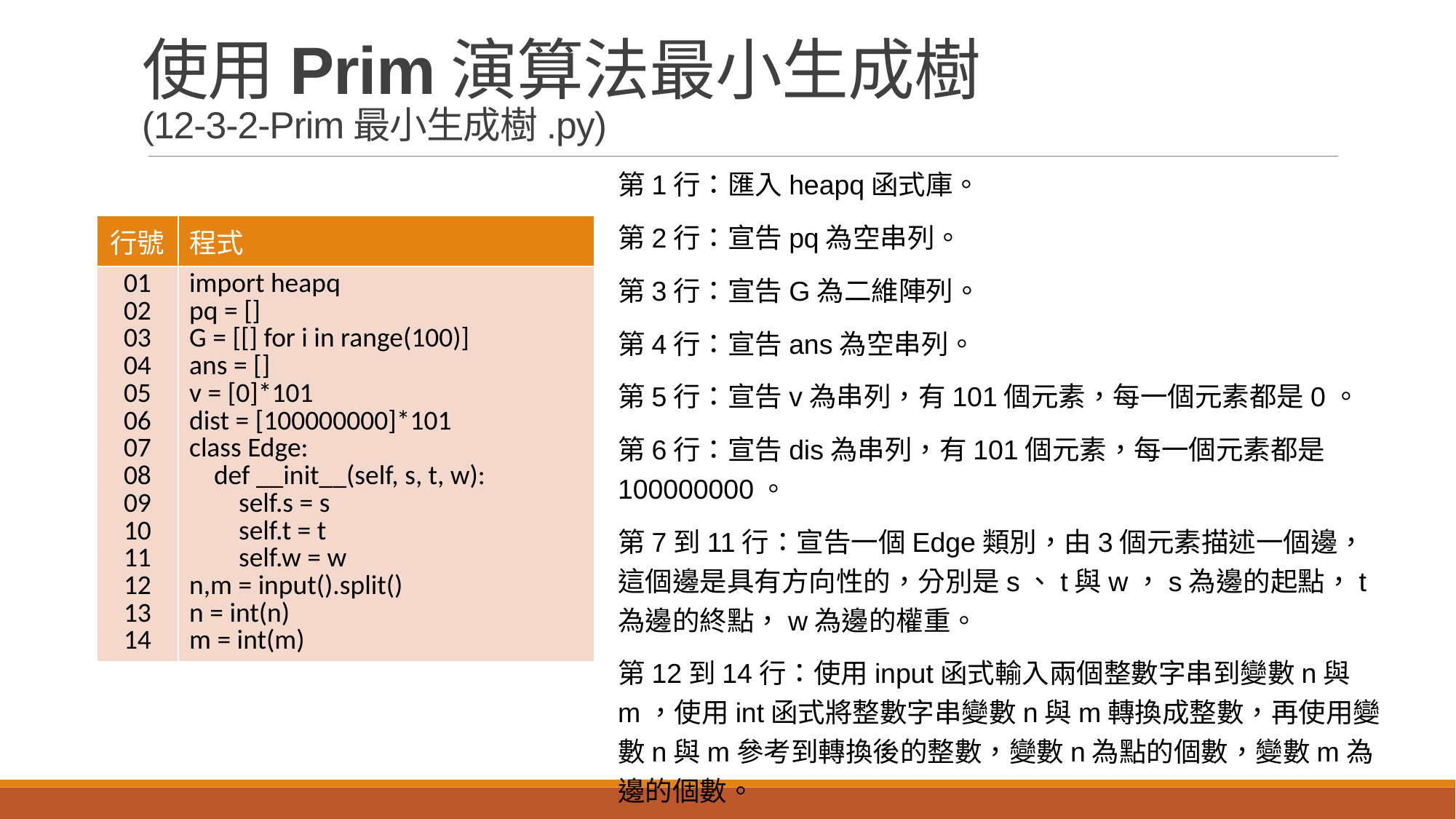

# 使用Prim演算法最小生成樹 (12-3-2-Prim最小生成樹.py)
第1行：匯入heapq函式庫。
第2行：宣告pq為空串列。
第3行：宣告G為二維陣列。
第4行：宣告ans為空串列。
第5行：宣告v為串列，有101個元素，每一個元素都是0。
第6行：宣告dis為串列，有101個元素，每一個元素都是100000000。
第7到11行：宣告一個Edge類別，由3個元素描述一個邊，這個邊是具有方向性的，分別是s、t與w，s為邊的起點，t為邊的終點，w為邊的權重。
第12到14行：使用input函式輸入兩個整數字串到變數n與m，使用int函式將整數字串變數n與m轉換成整數，再使用變數n與m參考到轉換後的整數，變數n為點的個數，變數m為邊的個數。

| 行號 | 程式 |
| --- | --- |
| 01 02 03 04 05 06 07 08 09 10 11 12 13 14 | import heapq pq = [] G = [[] for i in range(100)] ans = [] v = [0]\*101 dist = [100000000]\*101 class Edge: def \_\_init\_\_(self, s, t, w): self.s = s self.t = t self.w = w n,m = input().split() n = int(n) m = int(m) |